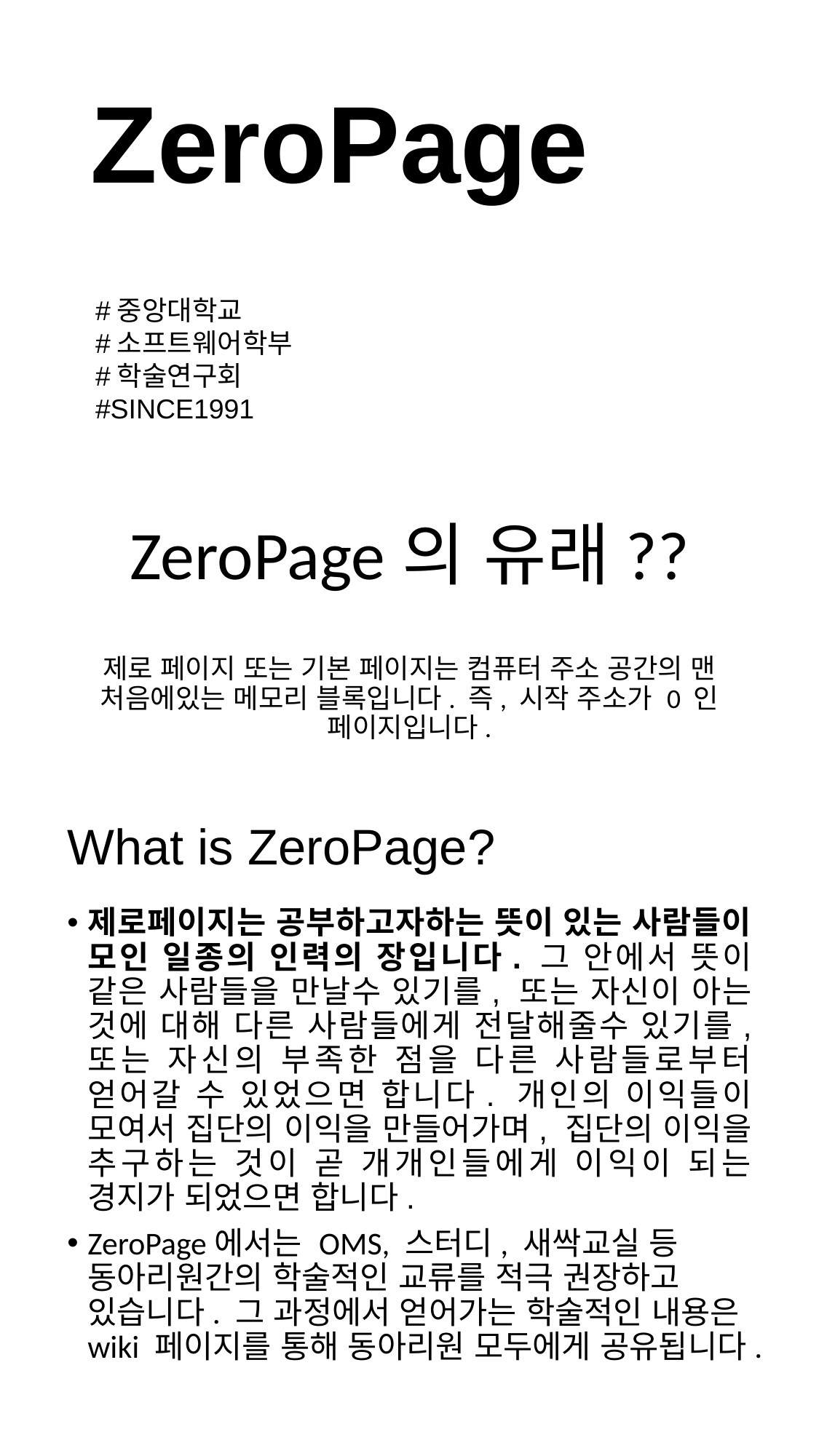

# ZeroPage
#중앙대학교
#소프트웨어학부
#학술연구회
#SINCE1991
ZeroPage의 유래??
제로 페이지 또는 기본 페이지는 컴퓨터 주소 공간의 맨 처음에있는 메모리 블록입니다. 즉, 시작 주소가 0 인 페이지입니다.
What is ZeroPage?
제로페이지는 공부하고자하는 뜻이 있는 사람들이 모인 일종의 인력의 장입니다. 그 안에서 뜻이 같은 사람들을 만날수 있기를, 또는 자신이 아는 것에 대해 다른 사람들에게 전달해줄수 있기를, 또는 자신의 부족한 점을 다른 사람들로부터 얻어갈 수 있었으면 합니다. 개인의 이익들이 모여서 집단의 이익을 만들어가며, 집단의 이익을 추구하는 것이 곧 개개인들에게 이익이 되는 경지가 되었으면 합니다.
ZeroPage에서는 OMS, 스터디, 새싹교실 등 동아리원간의 학술적인 교류를 적극 권장하고 있습니다. 그 과정에서 얻어가는 학술적인 내용은 wiki 페이지를 통해 동아리원 모두에게 공유됩니다.